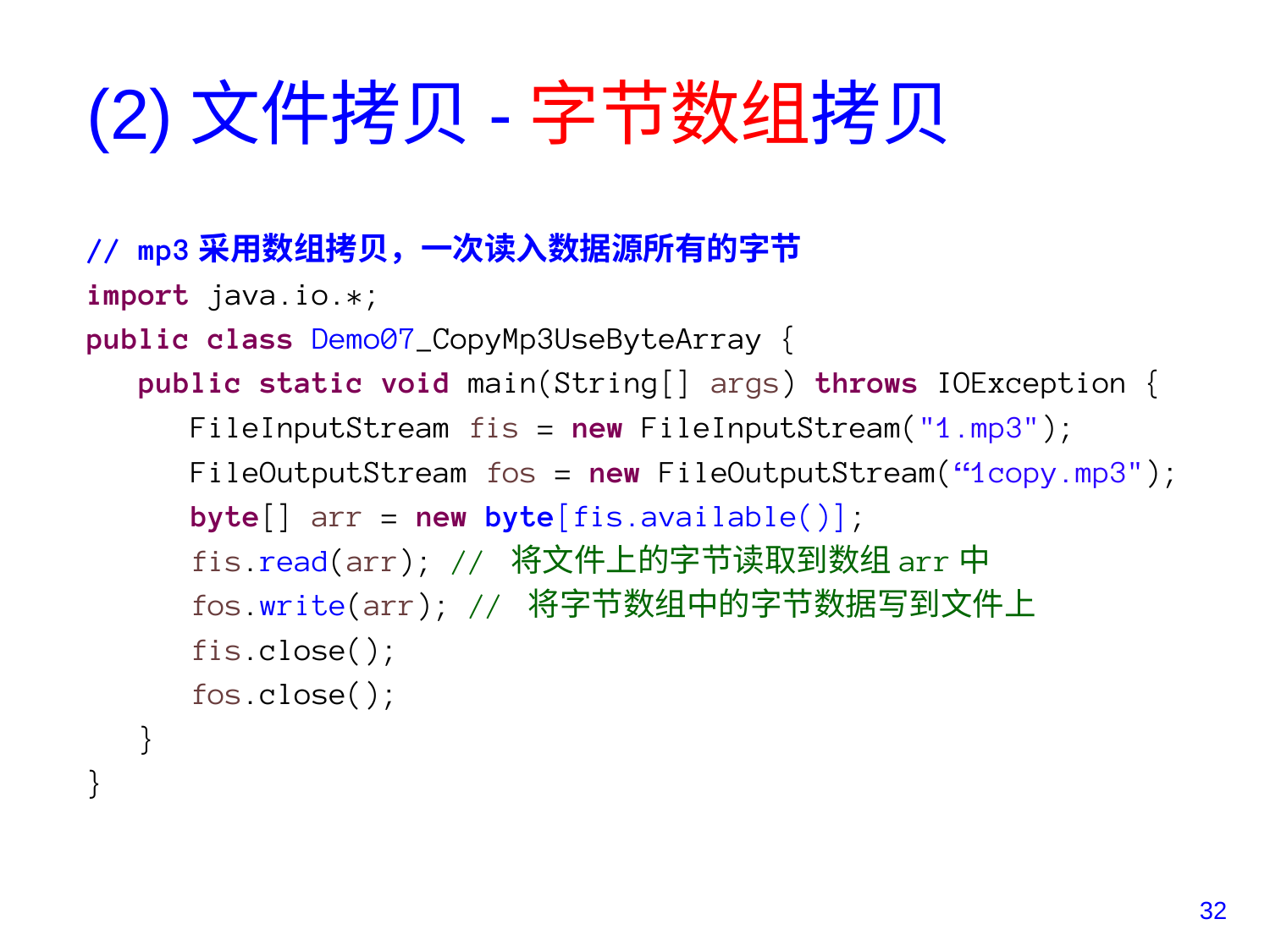

# (2)文件拷贝-字节数组拷贝
// mp3采用数组拷贝，一次读入数据源所有的字节
import java.io.*;
public class Demo07_CopyMp3UseByteArray {
   public static void main(String[] args) throws IOException {
      FileInputStream fis = new FileInputStream("1.mp3");
      FileOutputStream fos = new FileOutputStream(“1copy.mp3");
      byte[] arr = new byte[fis.available()];
      fis.read(arr); // 将文件上的字节读取到数组arr中
      fos.write(arr); // 将字节数组中的字节数据写到文件上
      fis.close();
      fos.close();
   }
}

32